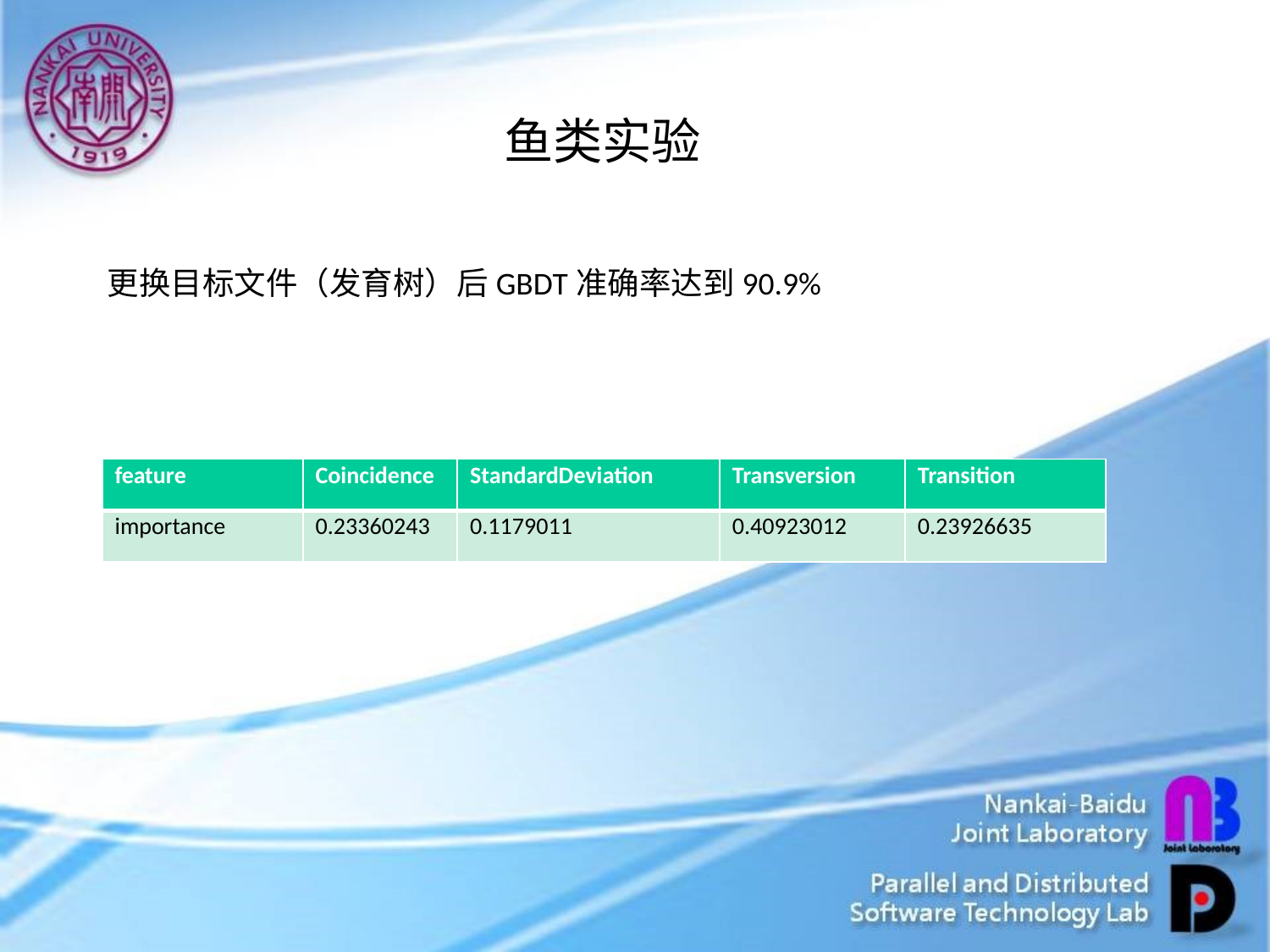

鱼类实验
更换目标文件（发育树）后GBDT准确率达到90.9%

| feature | Coincidence | StandardDeviation | Transversion | Transition |
| --- | --- | --- | --- | --- |
| importance | 0.23360243 | 0.1179011 | 0.40923012 | 0.23926635 |